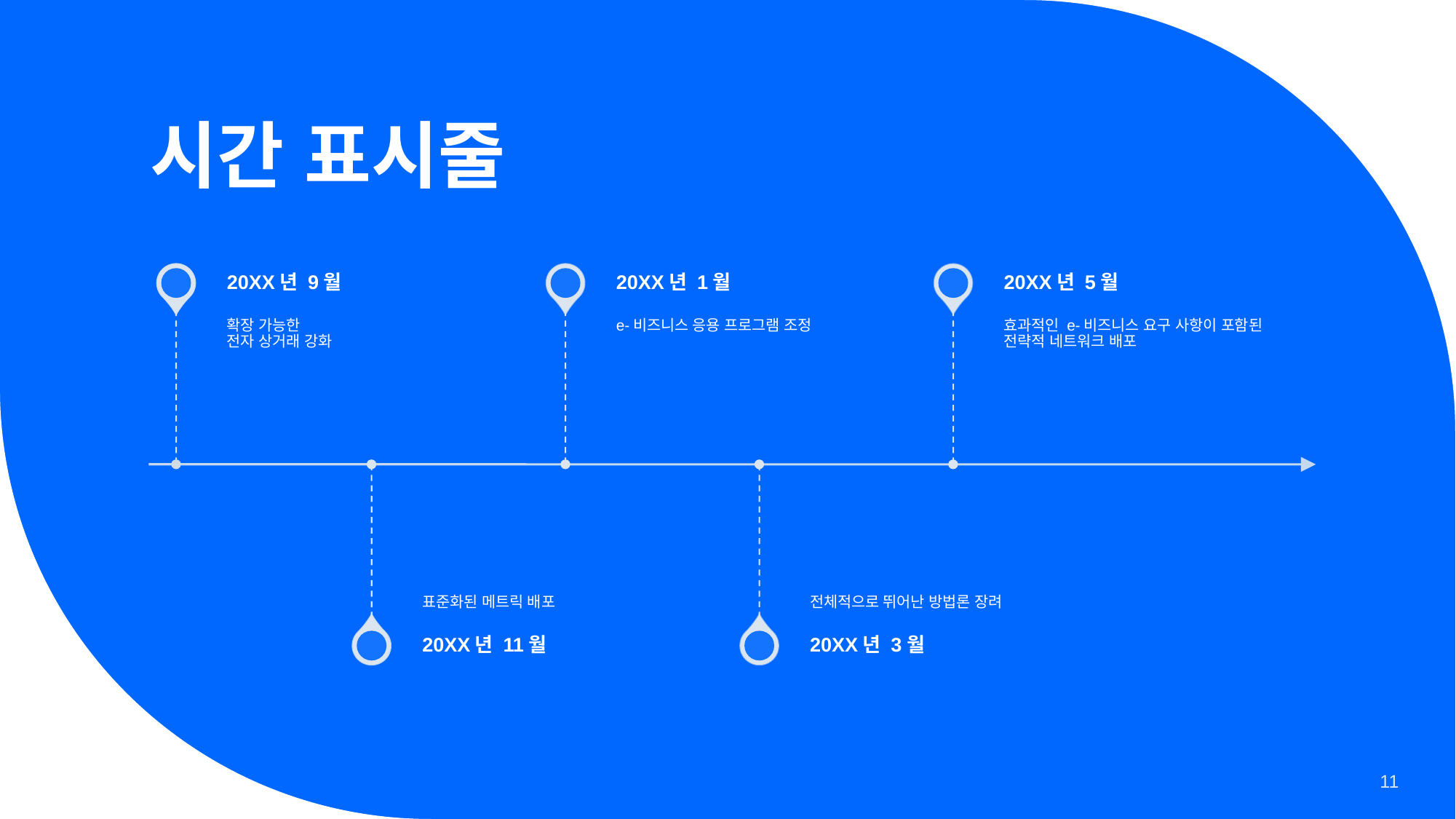

# 시간 표시줄
확장 가능한
전자 상거래 강화
20XX년 9월
표준화된 메트릭 배포
20XX년 11월
e-비즈니스 응용 프로그램 조정
20XX년 1월
전체적으로 뛰어난 방법론 장려
20XX년 3월
효과적인 e-비즈니스 요구 사항이 포함된 전략적 네트워크 배포
20XX년 5월
11